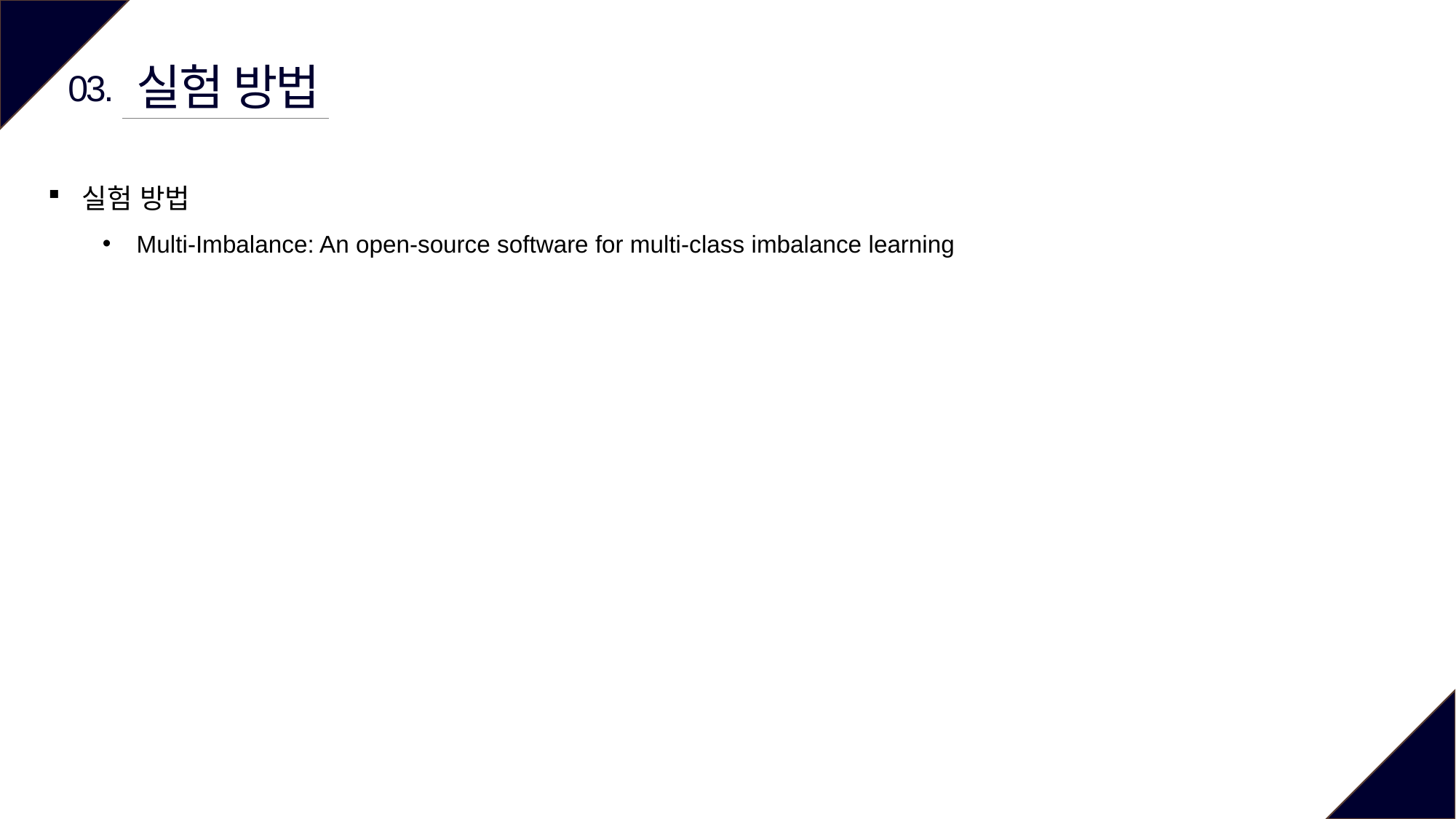

실험 방법
03.
실험 방법
Multi-Imbalance: An open-source software for multi-class imbalance learning